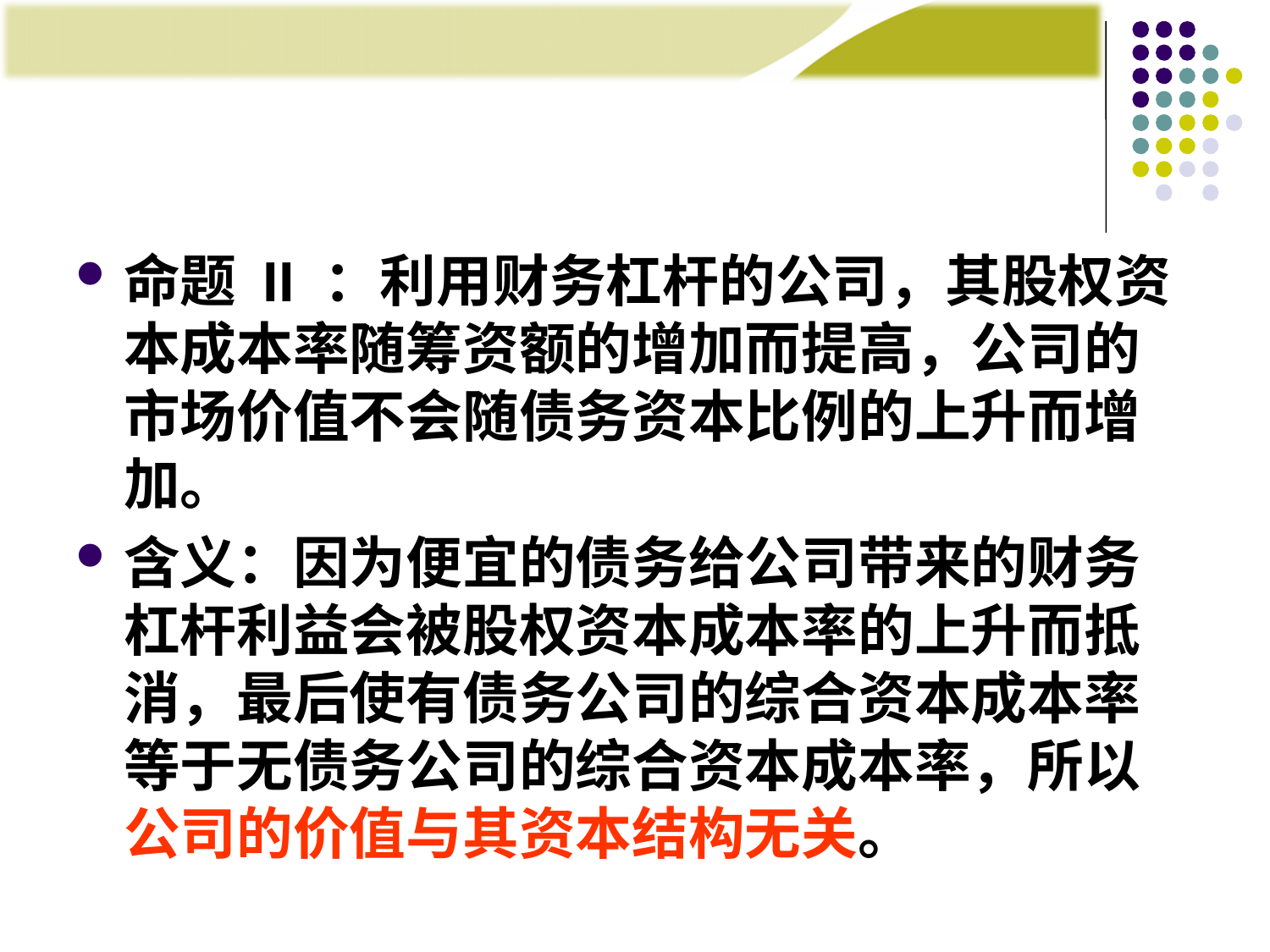

#
命题 II ：利用财务杠杆的公司，其股权资本成本率随筹资额的增加而提高，公司的市场价值不会随债务资本比例的上升而增加。
含义：因为便宜的债务给公司带来的财务杠杆利益会被股权资本成本率的上升而抵消，最后使有债务公司的综合资本成本率等于无债务公司的综合资本成本率，所以公司的价值与其资本结构无关。